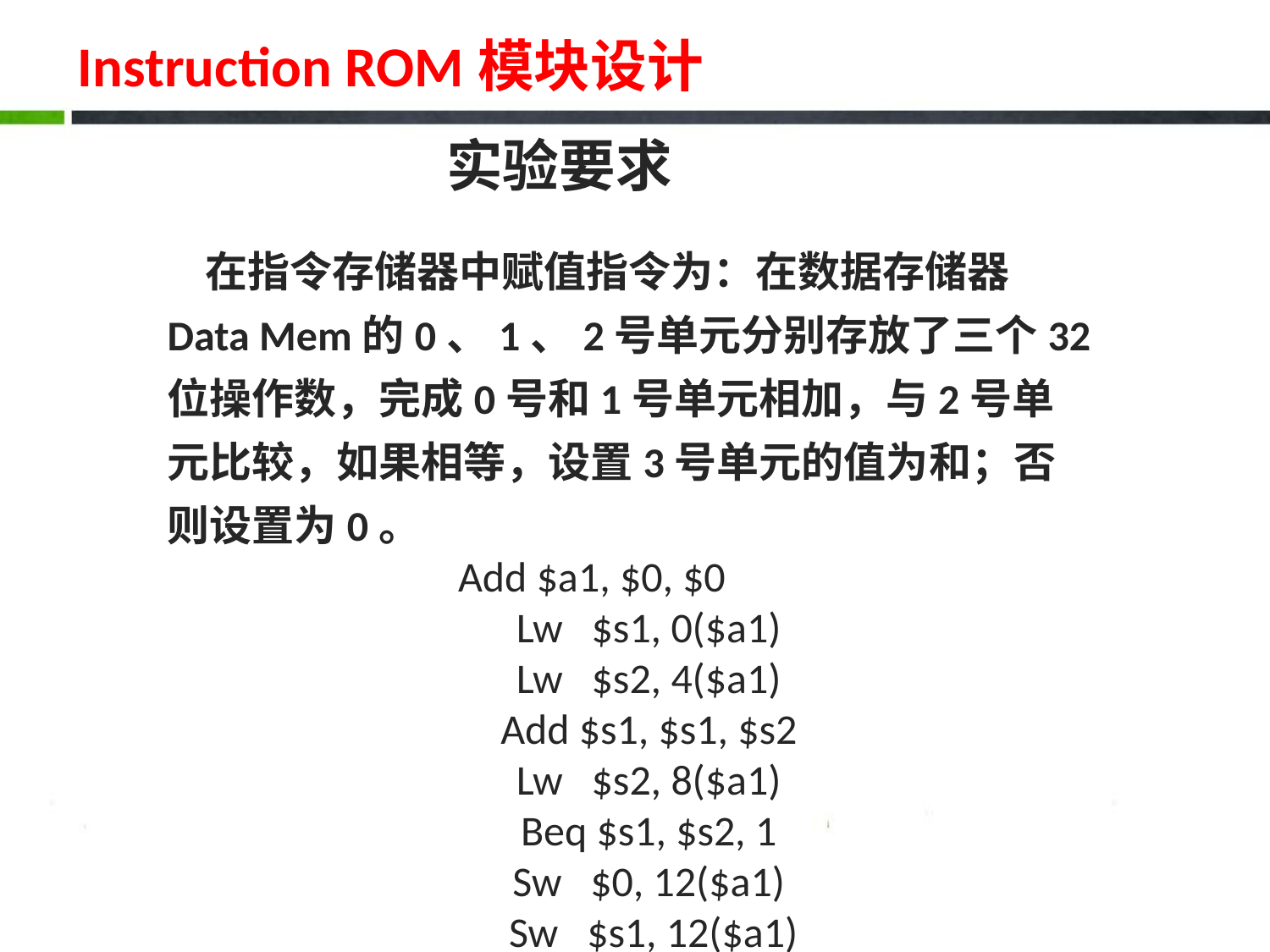

# Instruction ROM模块设计
实验要求

在指令存储器中赋值指令为：在数据存储器Data Mem的0、1、2号单元分别存放了三个32位操作数，完成0号和1号单元相加，与2号单元比较，如果相等，设置3号单元的值为和；否则设置为0。
Add $a1, $0, $0
Lw   $s1, 0($a1)
Lw   $s2, 4($a1)
Add $s1, $s1, $s2
Lw   $s2, 8($a1)
Beq $s1, $s2, 1
Sw   $0, 12($a1)
 Sw   $s1, 12($a1)